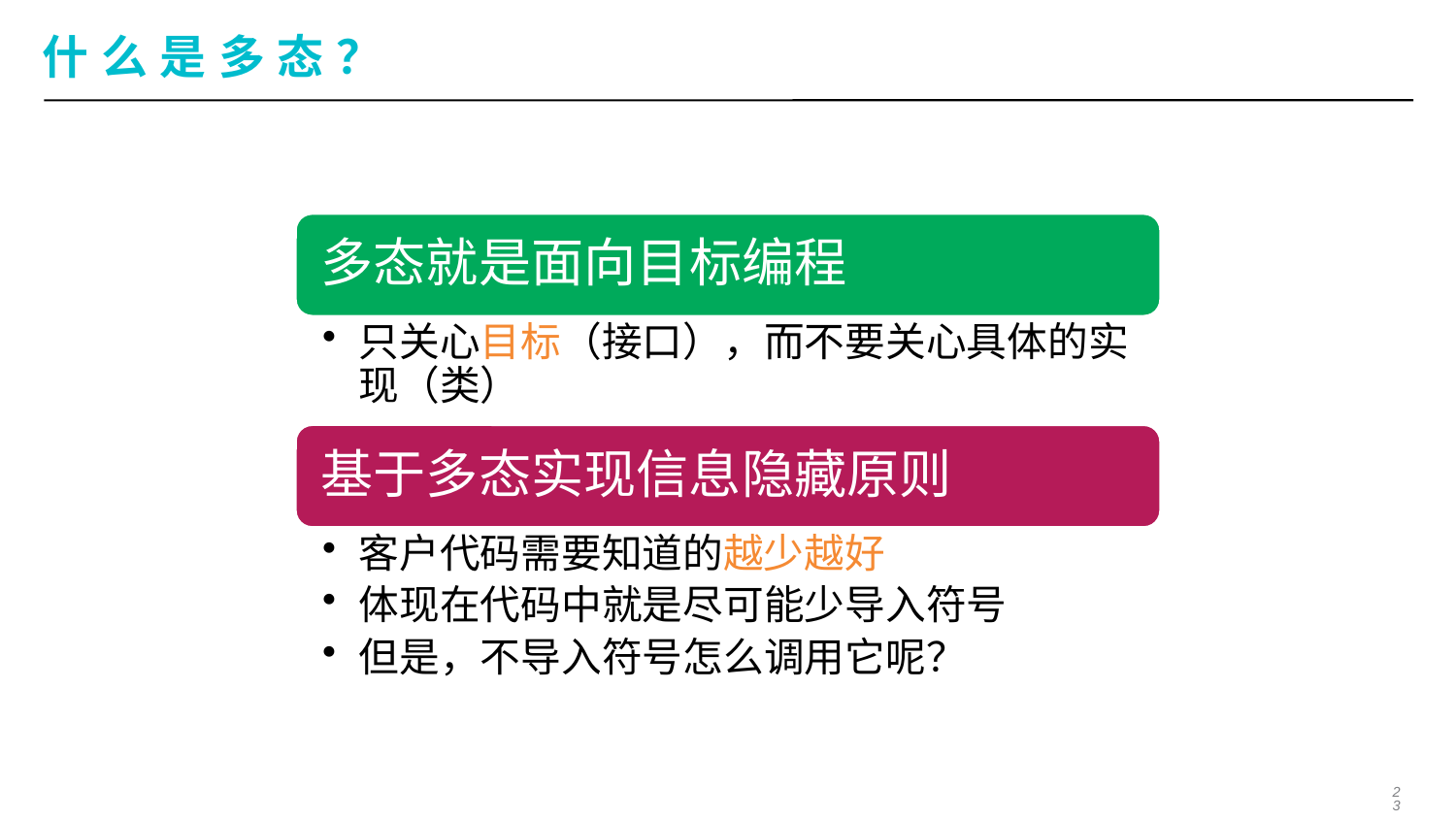

# 什么是多态？
多态就是面向目标编程
只关心目标（接口），而不要关心具体的实现（类）
基于多态实现信息隐藏原则
客户代码需要知道的越少越好
体现在代码中就是尽可能少导入符号
但是，不导入符号怎么调用它呢？
23